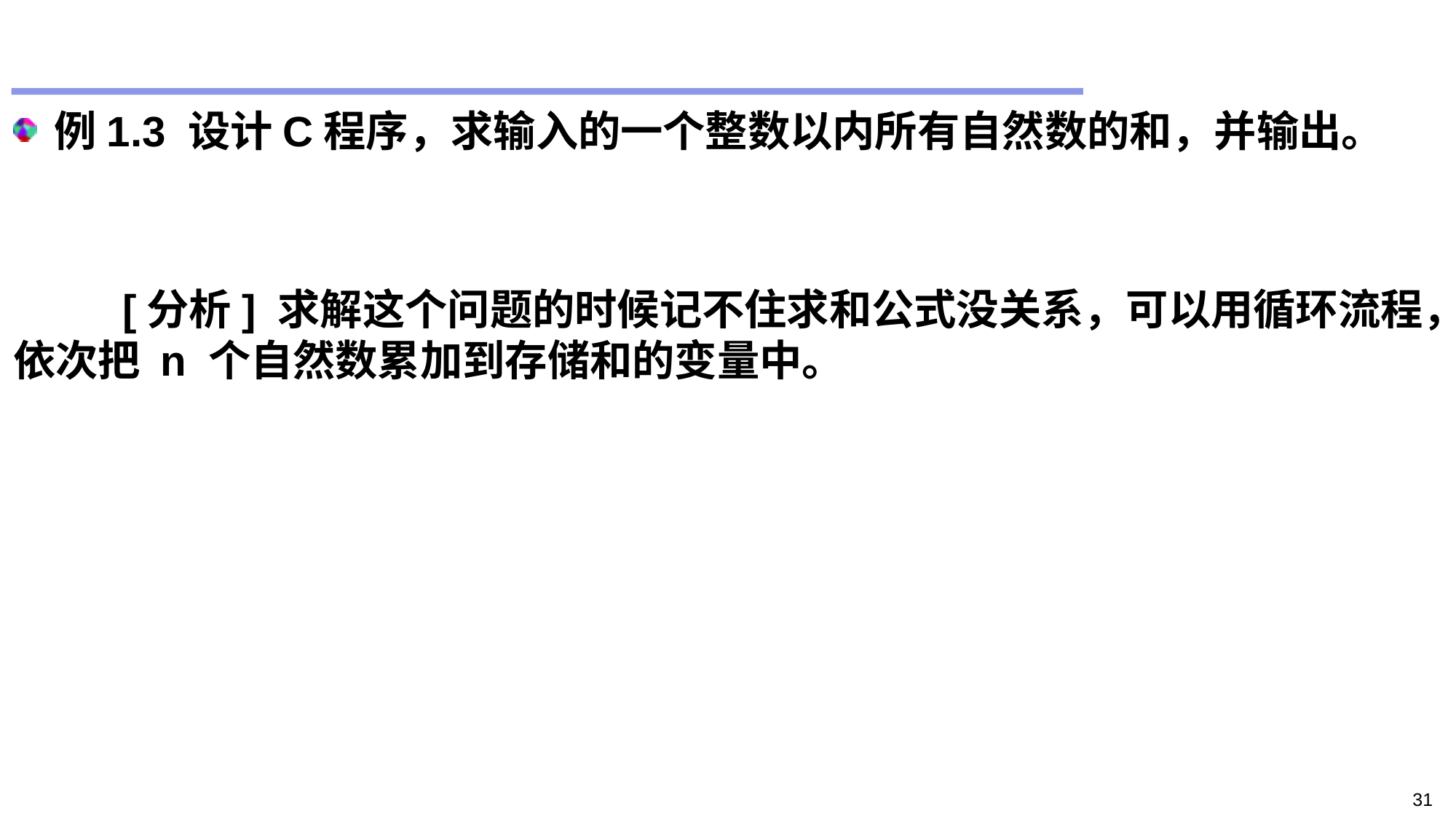

例1.3 设计C程序，求输入的一个整数以内所有自然数的和，并输出。

	[分析] 求解这个问题的时候记不住求和公式没关系，可以用循环流程，依次把 n 个自然数累加到存储和的变量中。

31